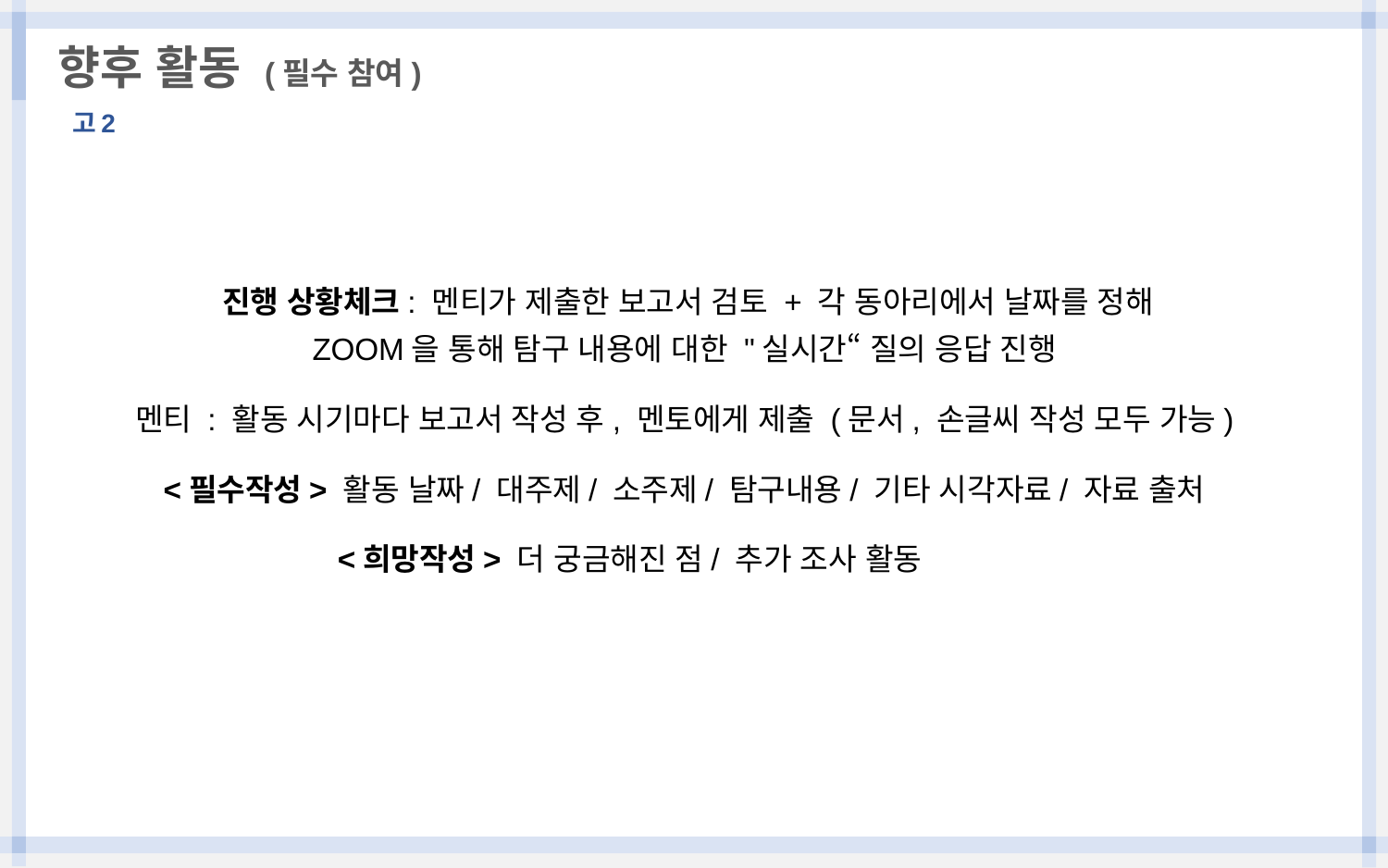

향후 활동 (필수 참여)
고2

 진행 상황체크: 멘티가 제출한 보고서 검토 + 각 동아리에서 날짜를 정해
ZOOM을 통해 탐구 내용에 대한 "실시간“ 질의 응답 진행
멘티 : 활동 시기마다 보고서 작성 후, 멘토에게 제출 (문서, 손글씨 작성 모두 가능)
<필수작성> 활동 날짜/ 대주제/ 소주제/ 탐구내용/ 기타 시각자료/ 자료 출처
<희망작성> 더 궁금해진 점/ 추가 조사 활동